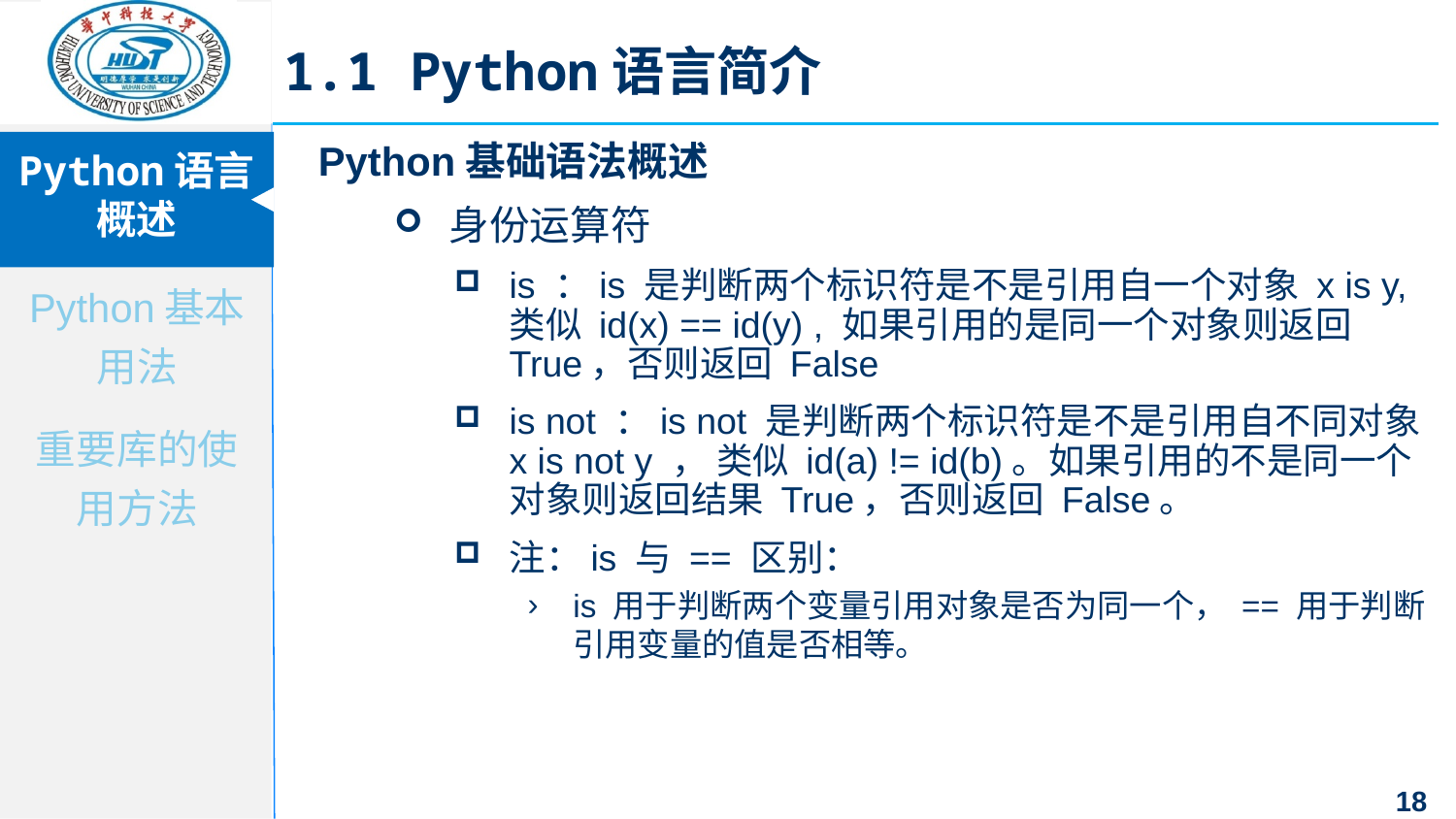

1.1 Python语言简介
Python基础语法概述
身份运算符
is ：is 是判断两个标识符是不是引用自一个对象 x is y, 类似 id(x) == id(y) , 如果引用的是同一个对象则返回 True，否则返回 False
is not ：is not 是判断两个标识符是不是引用自不同对象 x is not y ， 类似 id(a) != id(b)。如果引用的不是同一个对象则返回结果 True，否则返回 False。
注：is 与 == 区别：
is 用于判断两个变量引用对象是否为同一个， == 用于判断引用变量的值是否相等。